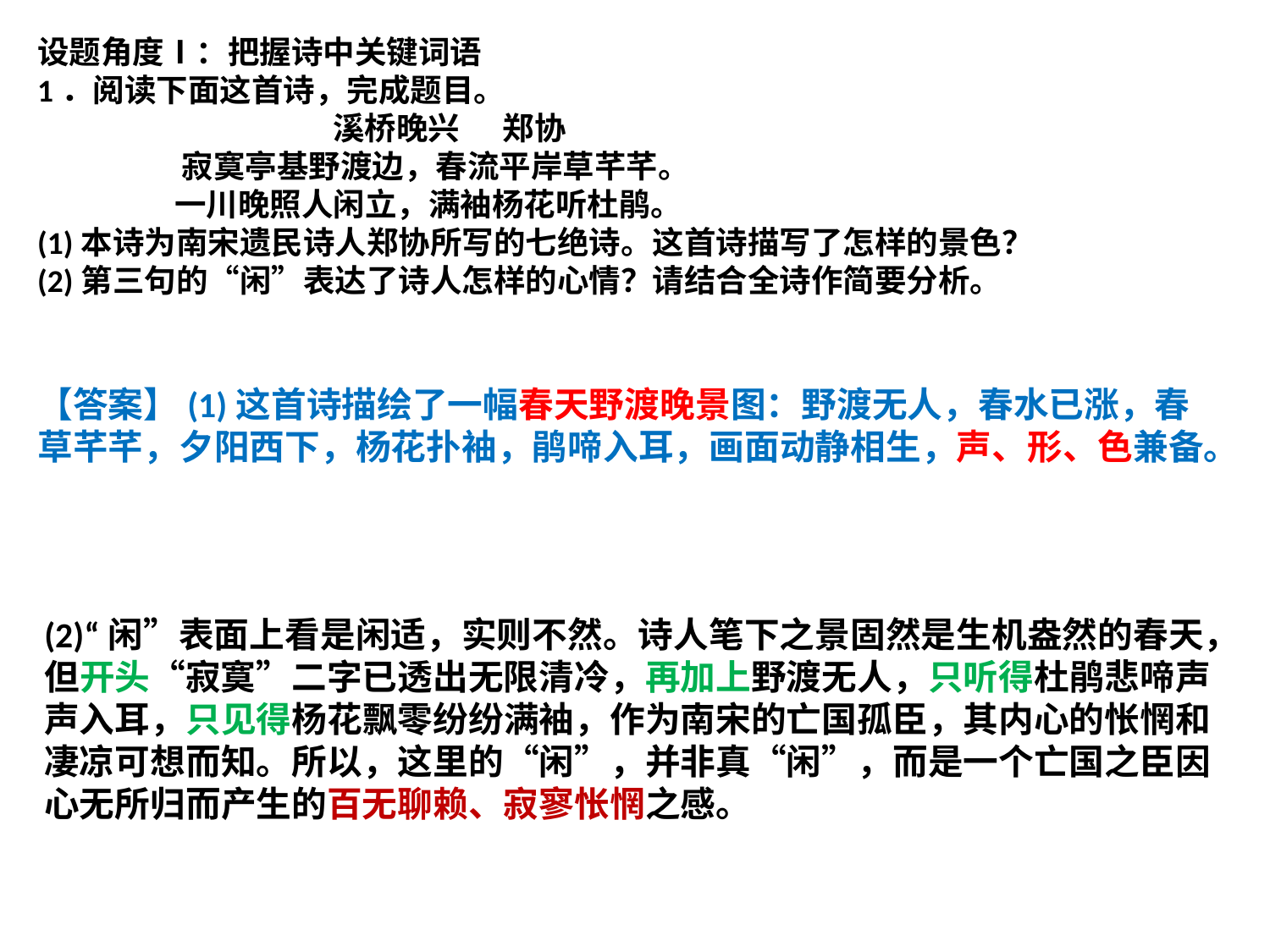

设题角度Ⅰ：把握诗中关键词语
1．阅读下面这首诗，完成题目。
                                        溪桥晚兴      郑协
                   寂寞亭基野渡边，春流平岸草芊芊。
                  一川晚照人闲立，满袖杨花听杜鹃。
(1)本诗为南宋遗民诗人郑协所写的七绝诗。这首诗描写了怎样的景色？
(2)第三句的“闲”表达了诗人怎样的心情？请结合全诗作简要分析。
【答案】(1)这首诗描绘了一幅春天野渡晚景图：野渡无人，春水已涨，春草芊芊，夕阳西下，杨花扑袖，鹃啼入耳，画面动静相生，声、形、色兼备。
(2)“闲”表面上看是闲适，实则不然。诗人笔下之景固然是生机盎然的春天，但开头“寂寞”二字已透出无限清冷，再加上野渡无人，只听得杜鹃悲啼声声入耳，只见得杨花飘零纷纷满袖，作为南宋的亡国孤臣，其内心的怅惘和凄凉可想而知。所以，这里的“闲”，并非真“闲”，而是一个亡国之臣因心无所归而产生的百无聊赖、寂寥怅惘之感。